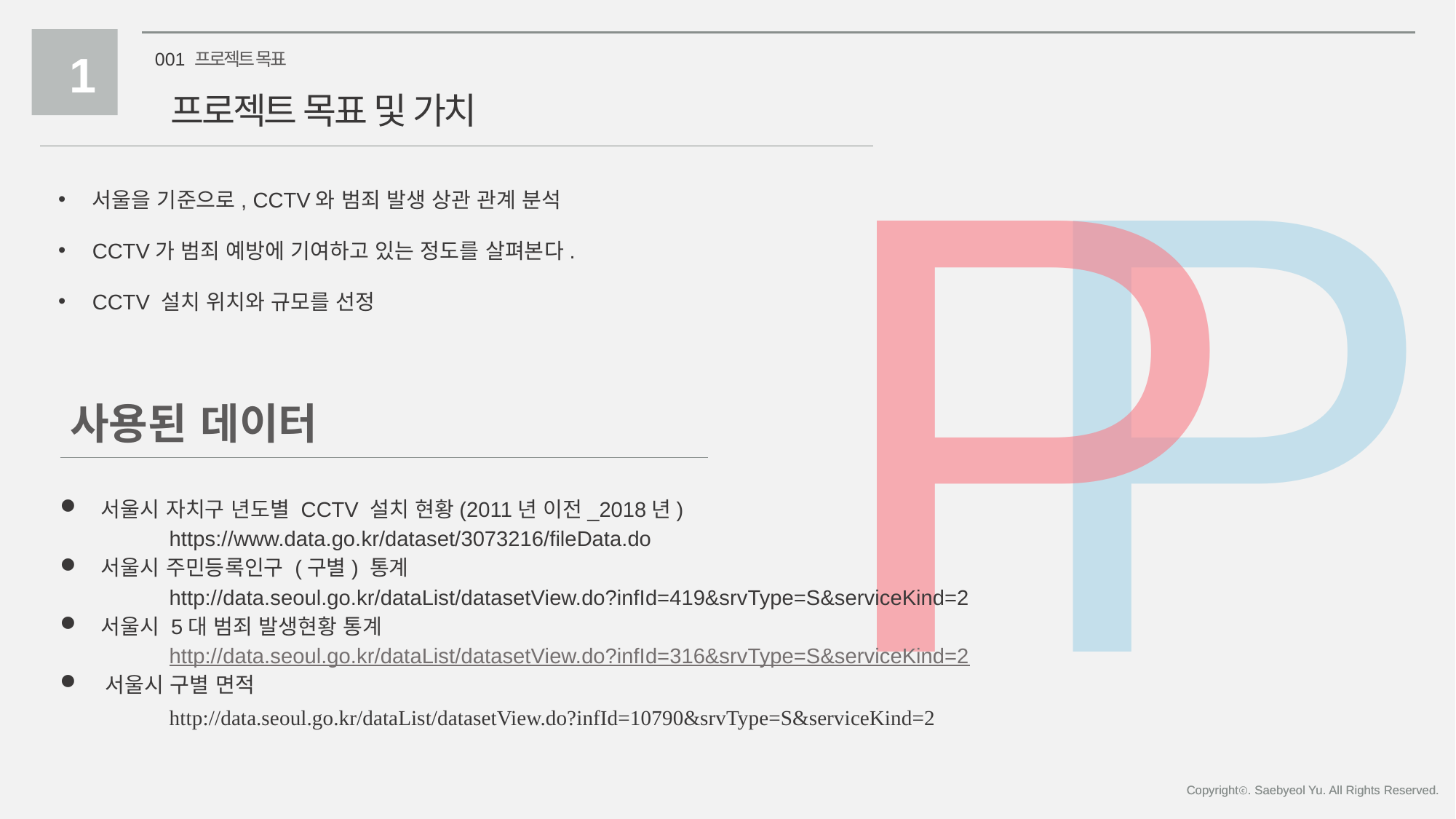

P
P

1
001 프로젝트 목표

프로젝트 목표 및 가치
서울을 기준으로, CCTV와 범죄 발생 상관 관계 분석

CCTV가 범죄 예방에 기여하고 있는 정도를 살펴본다.

CCTV 설치 위치와 규모를 선정

사용된 데이터
서울시 자치구 년도별 CCTV 설치 현황(2011년 이전_2018년)
	https://www.data.go.kr/dataset/3073216/fileData.do
서울시 주민등록인구 (구별) 통계
	http://data.seoul.go.kr/dataList/datasetView.do?infId=419&srvType=S&serviceKind=2
서울시 5대 범죄 발생현황 통계
	http://data.seoul.go.kr/dataList/datasetView.do?infId=316&srvType=S&serviceKind=2
 서울시 구별 면적
	http://data.seoul.go.kr/dataList/datasetView.do?infId=10790&srvType=S&serviceKind=2
Copyrightⓒ. Saebyeol Yu. All Rights Reserved.